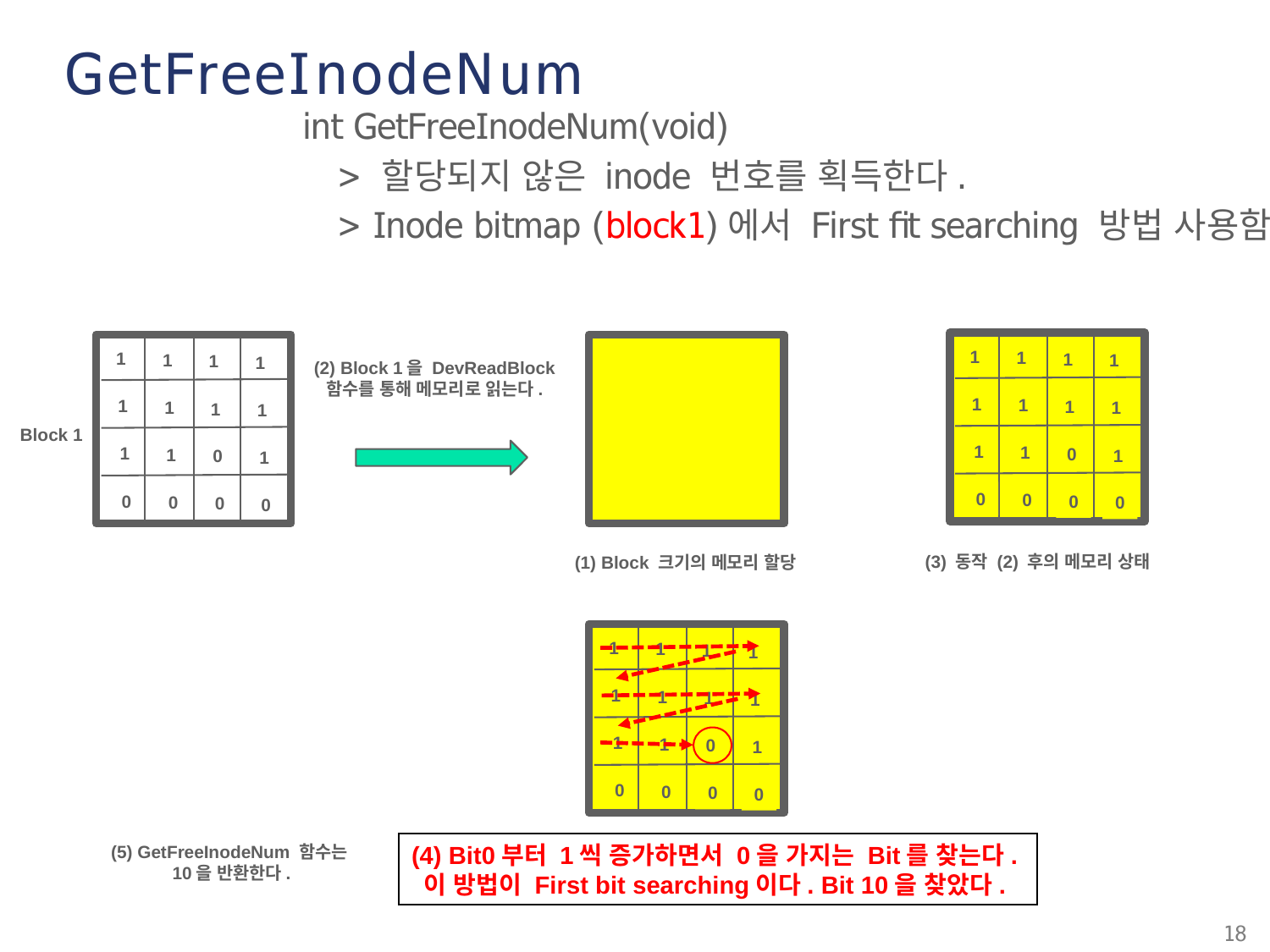

# GetFreeInodeNum
int GetFreeInodeNum(void)
   > 할당되지 않은 inode 번호를 획득한다.
   > Inode bitmap (block1)에서 First fit searching 방법 사용함

(2) Block 1을 DevReadBlock
함수를 통해 메모리로 읽는다.

1
1
1
1
1
1
1
1
1
1
1
1
1
1
1
1
Block 1
1
1
1
0
1
1
0
1

0
0
0
0
0
0
0
0
(3) 동작 (2) 후의 메모리 상태
(1) Block 크기의 메모리 할당

1
1
1
1
1
1
1
1
1
1

0
1
0
0
0
0
(4) Bit0부터 1씩 증가하면서 0을 가지는 Bit를 찾는다.
이 방법이 First bit searching이다. Bit 10을 찾았다.
(5) GetFreeInodeNum 함수는
10을 반환한다.
18